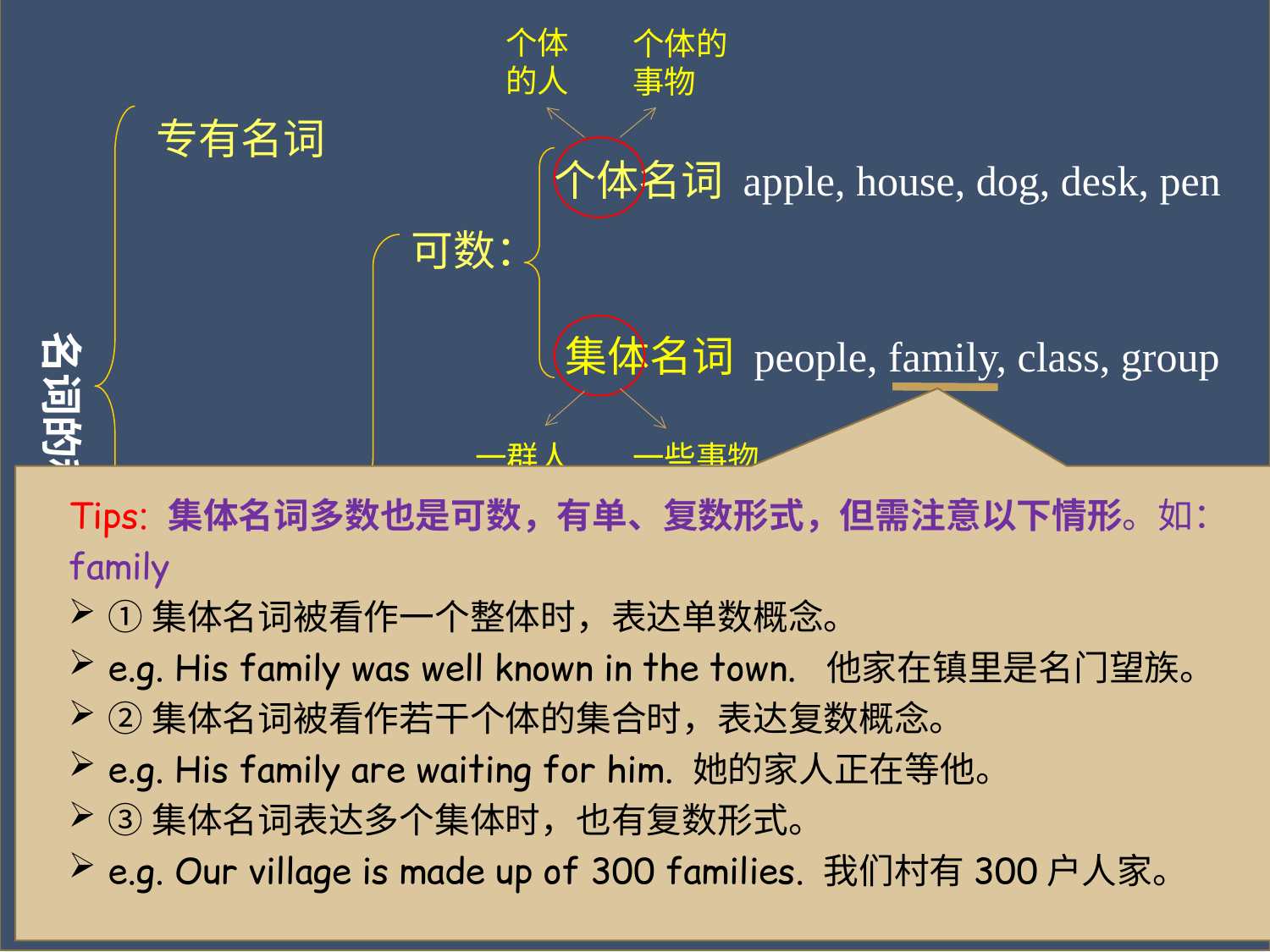

个体的人
个体的事物

专有名词

                  名词的种类
个体名词 apple, house, dog, desk, pen

可数：

集体名词 people, family, class, group
一群人
一些事物

Tips: 集体名词多数也是可数，有单、复数形式，但需注意以下情形。如：family
①集体名词被看作一个整体时，表达单数概念。
e.g. His family was well known in the town.  他家在镇里是名门望族。
②集体名词被看作若干个体的集合时，表达复数概念。
e.g. His family are waiting for him. 她的家人正在等他。
③集体名词表达多个集体时，也有复数形式。
e.g. Our village is made up of 300 families. 我们村有300户人家。

普通名词：
物质名词： water, paper, air, milk

不可数：
抽象名词： work, homework,
                     information, health
                     news,  love, friendship

物质名词与抽象名词一般无法用数目计算，为不可数名词。 不可数名词前不能加冠词a 或an来表示量， 也没有复数形式。